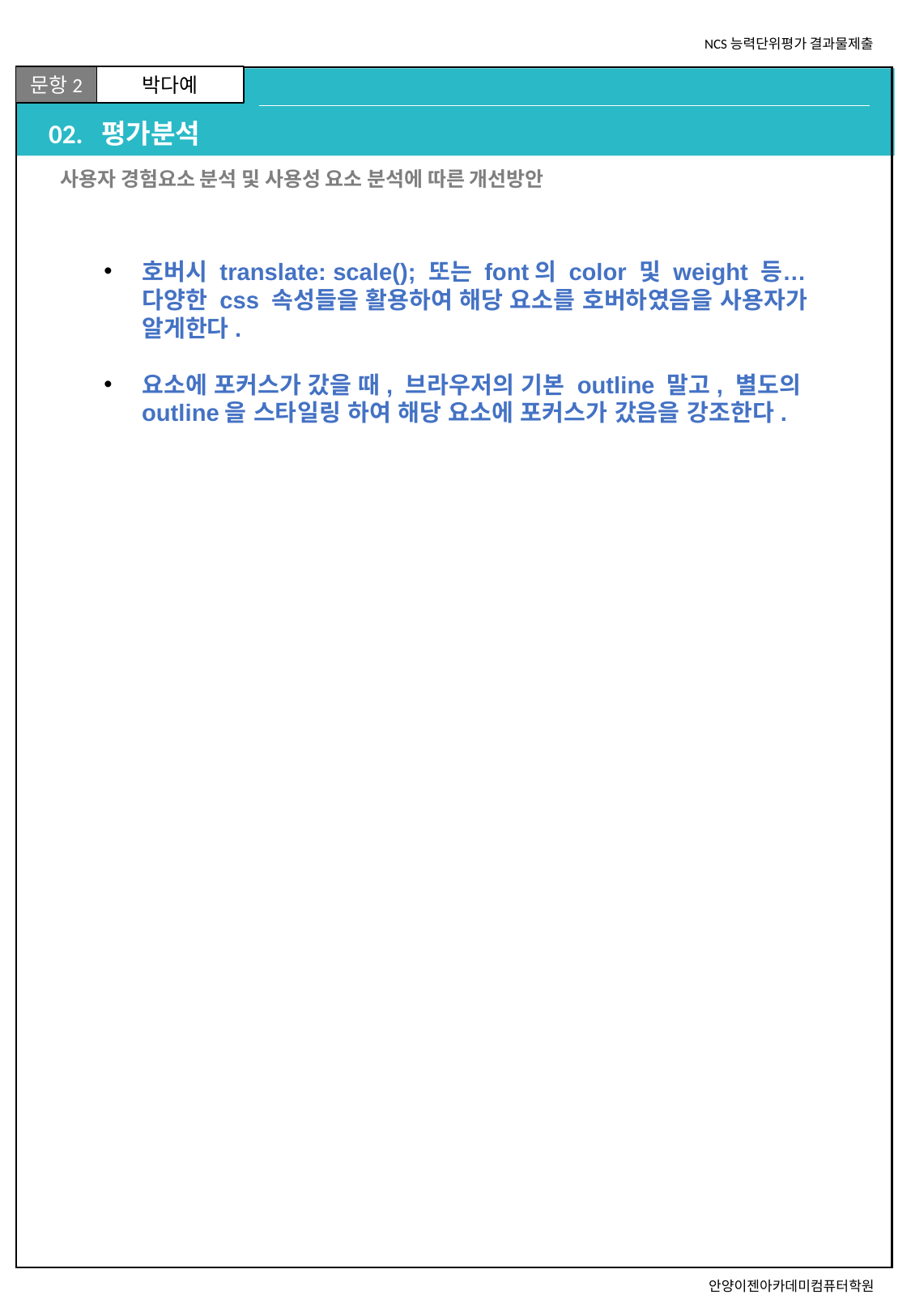

# 02.  평가분석
사용자 경험요소 분석 및 사용성 요소 분석에 따른 개선방안
호버시 translate: scale(); 또는 font의 color 및 weight 등… 다양한 css 속성들을 활용하여 해당 요소를 호버하였음을 사용자가 알게한다.

요소에 포커스가 갔을 때, 브라우저의 기본 outline 말고, 별도의 outline을 스타일링 하여 해당 요소에 포커스가 갔음을 강조한다.